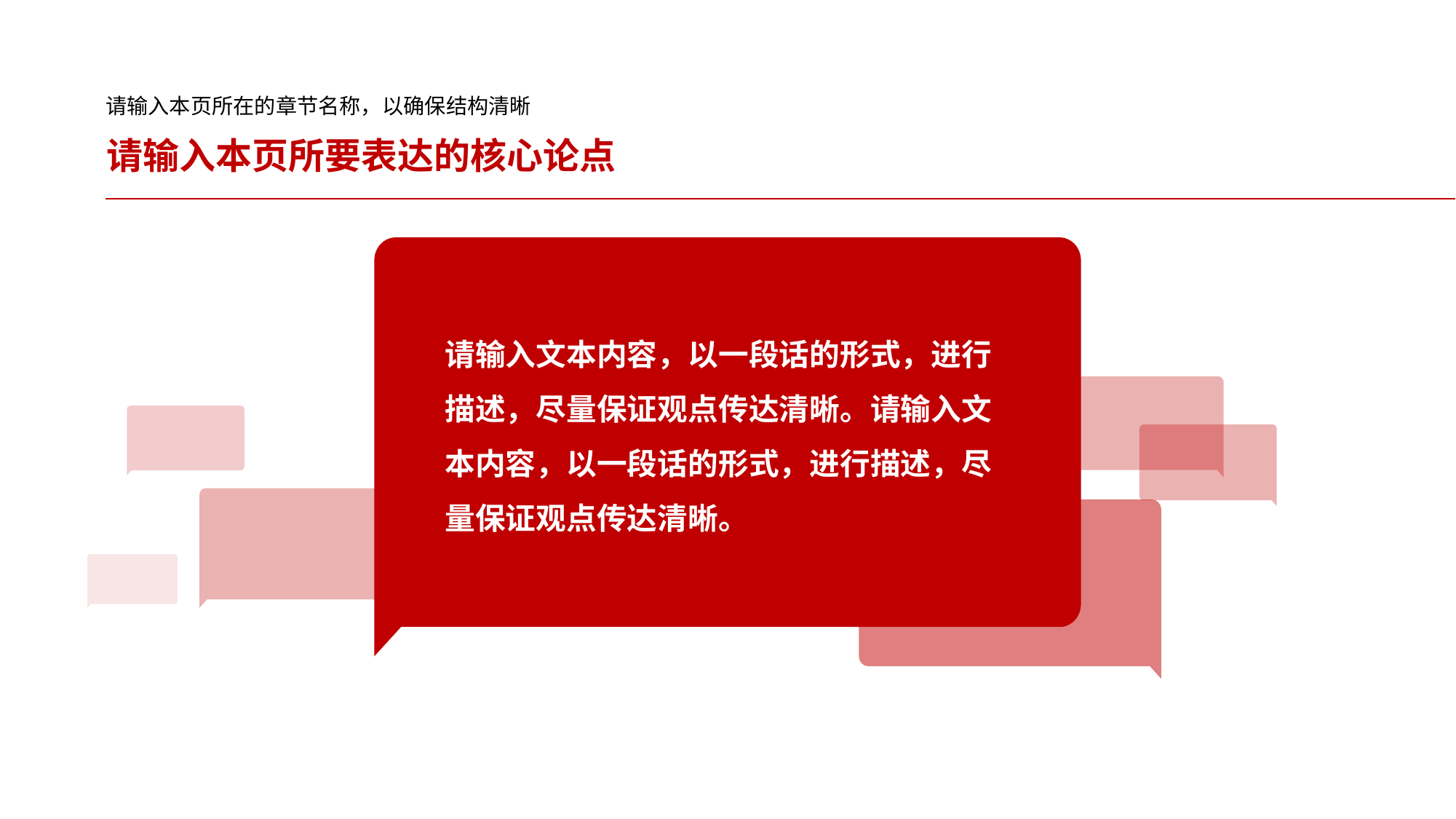

请输入本页所在的章节名称，以确保结构清晰
请输入本页所要表达的核心论点

请输入文本内容，以一段话的形式，进行描述，尽量保证观点传达清晰。请输入文本内容，以一段话的形式，进行描述，尽量保证观点传达清晰。